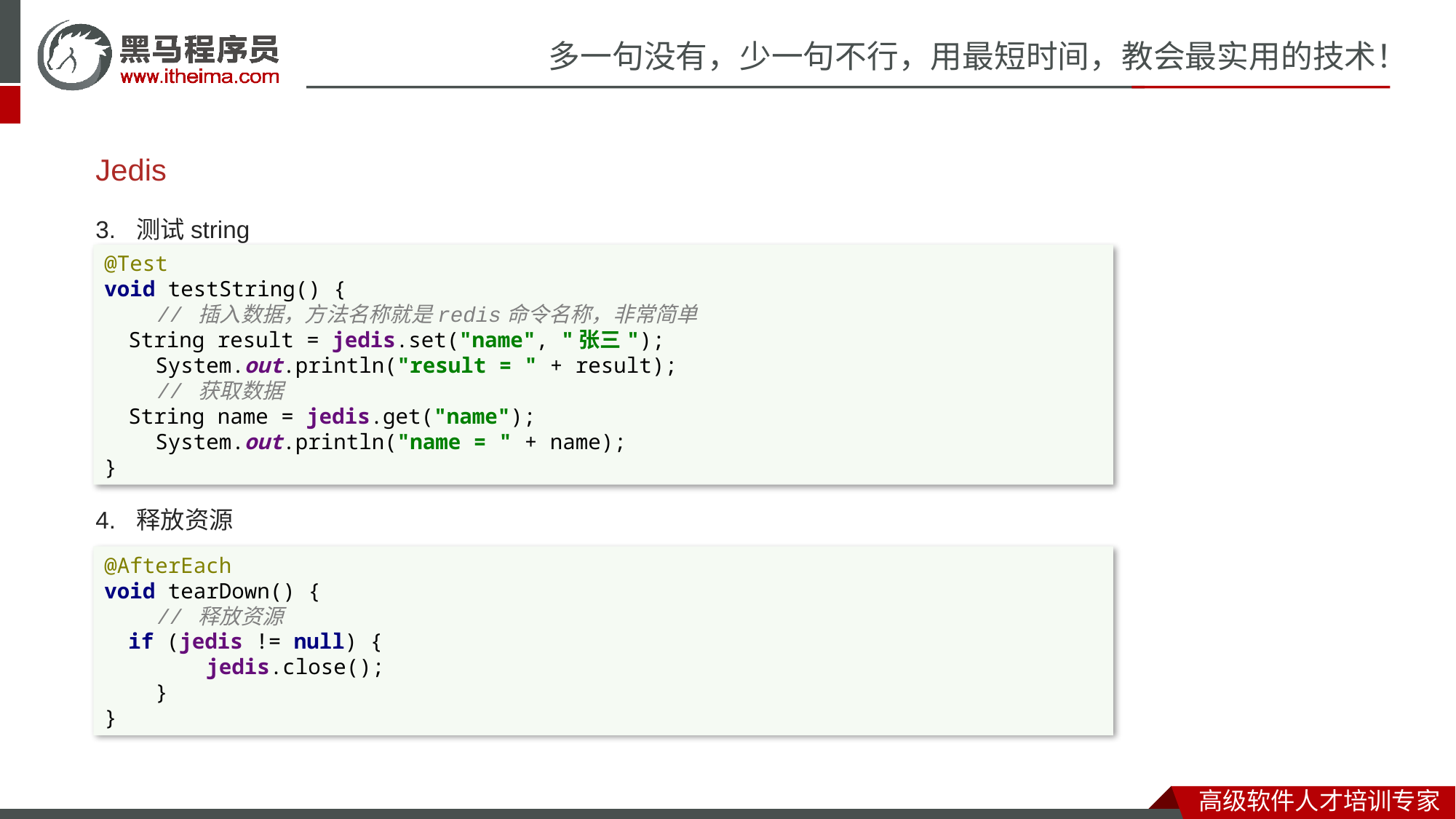

# Jedis
测试string

释放资源

@Test
void testString() {
    // 插入数据，方法名称就是redis命令名称，非常简单
    String result = jedis.set("name", "张三");
    System.out.println("result = " + result);
    // 获取数据
    String name = jedis.get("name");
    System.out.println("name = " + name);
}
@AfterEach
void tearDown() {
    // 释放资源
    if (jedis != null) {
        jedis.close();
    }
}